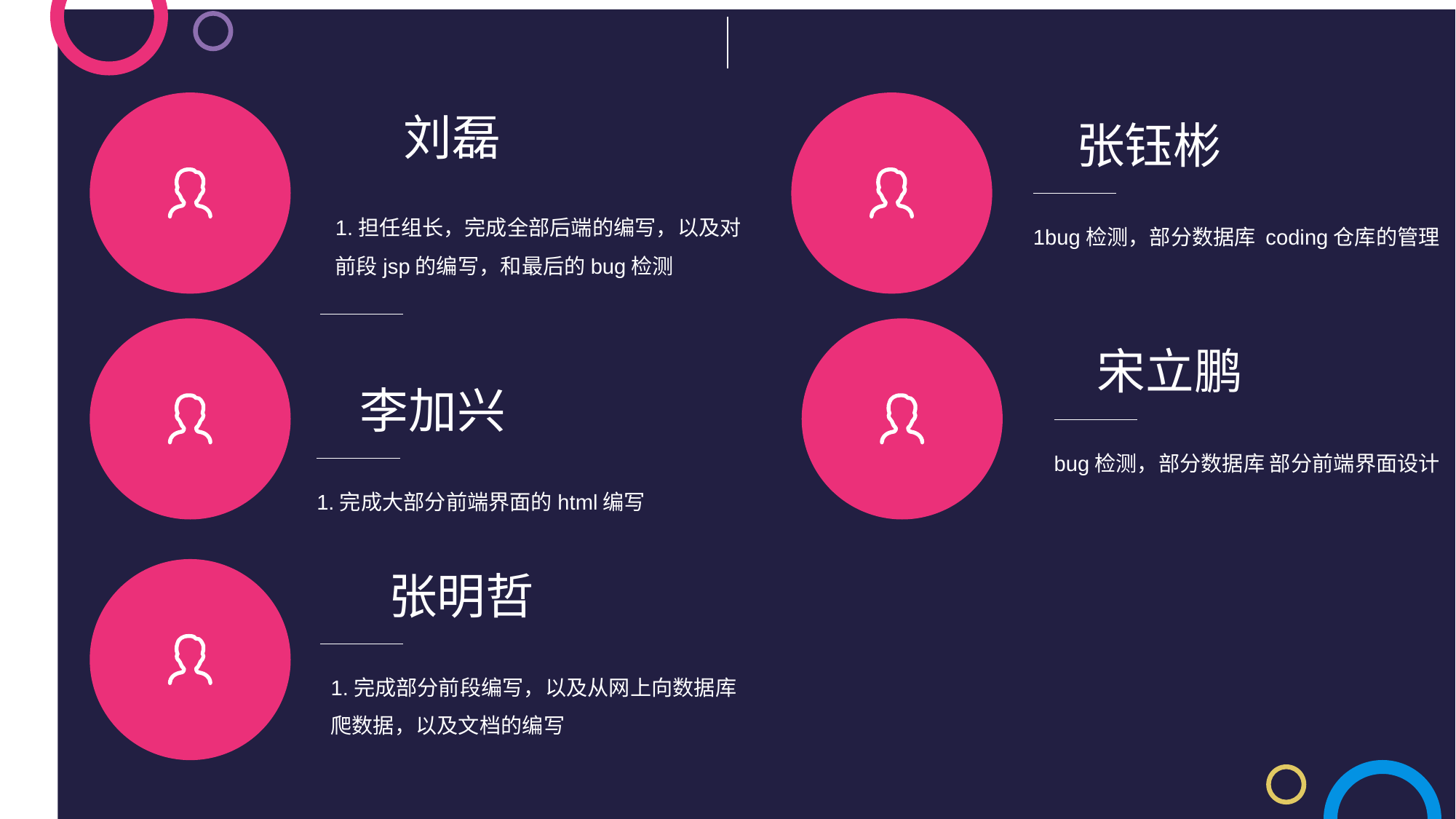

刘磊
1.担任组长，完成全部后端的编写，以及对前段jsp的编写，和最后的bug检测
张钰彬
1bug检测，部分数据库 coding仓库的管理

宋立鹏
bug检测，部分数据库 部分前端界面设计
李加兴
1.完成大部分前端界面的html编写

张明哲

1.完成部分前段编写，以及从网上向数据库爬数据，以及文档的编写